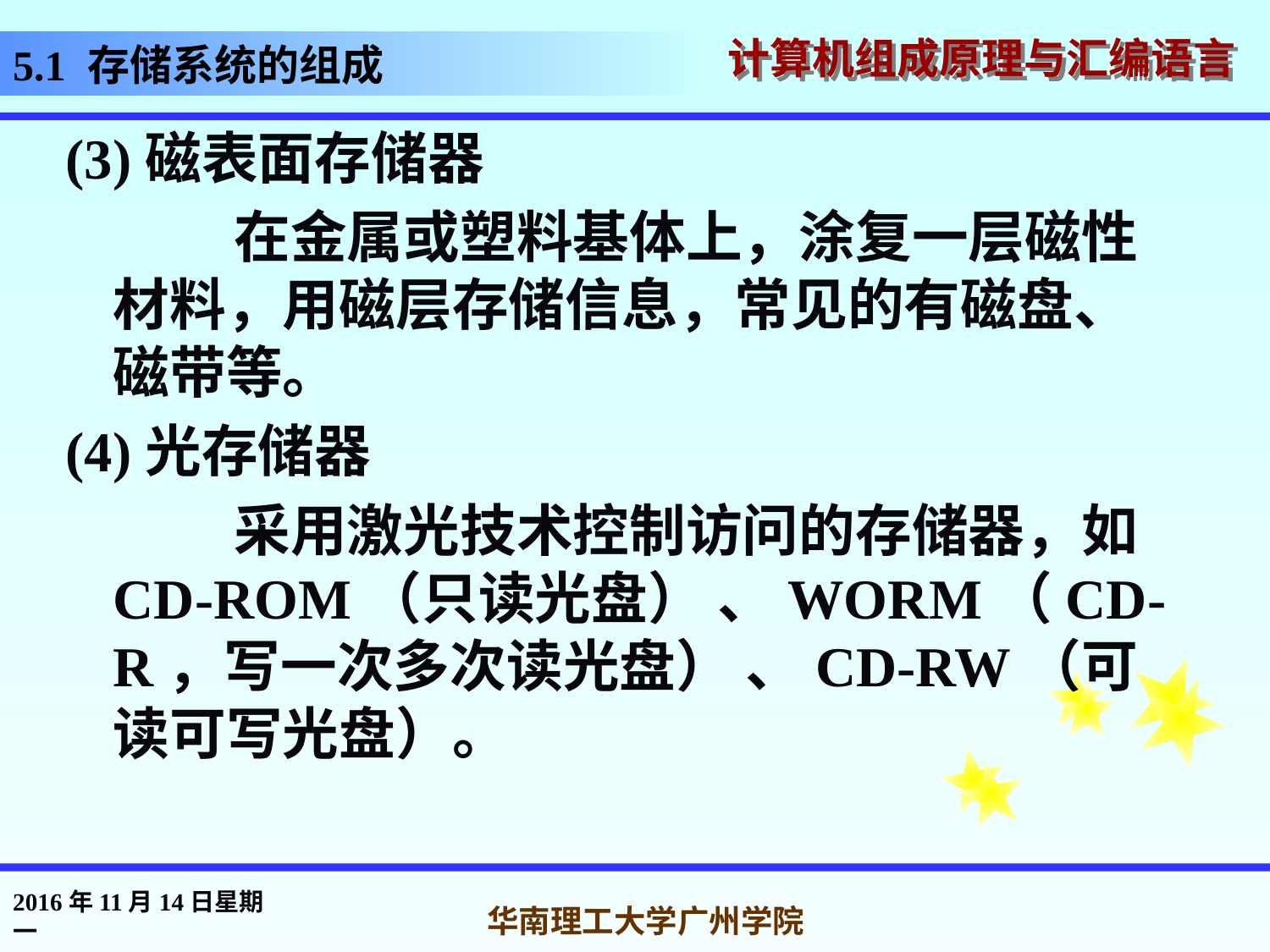

# 5.1 存储系统的组成
(3)磁表面存储器
            在金属或塑料基体上，涂复一层磁性材料，用磁层存储信息，常见的有磁盘、磁带等。
(4)光存储器
            采用激光技术控制访问的存储器，如CD-ROM（只读光盘） 、WORM（CD-R，写一次多次读光盘） 、CD-RW（可读可写光盘）。
2016年11月14日星期一
华南理工大学广州学院